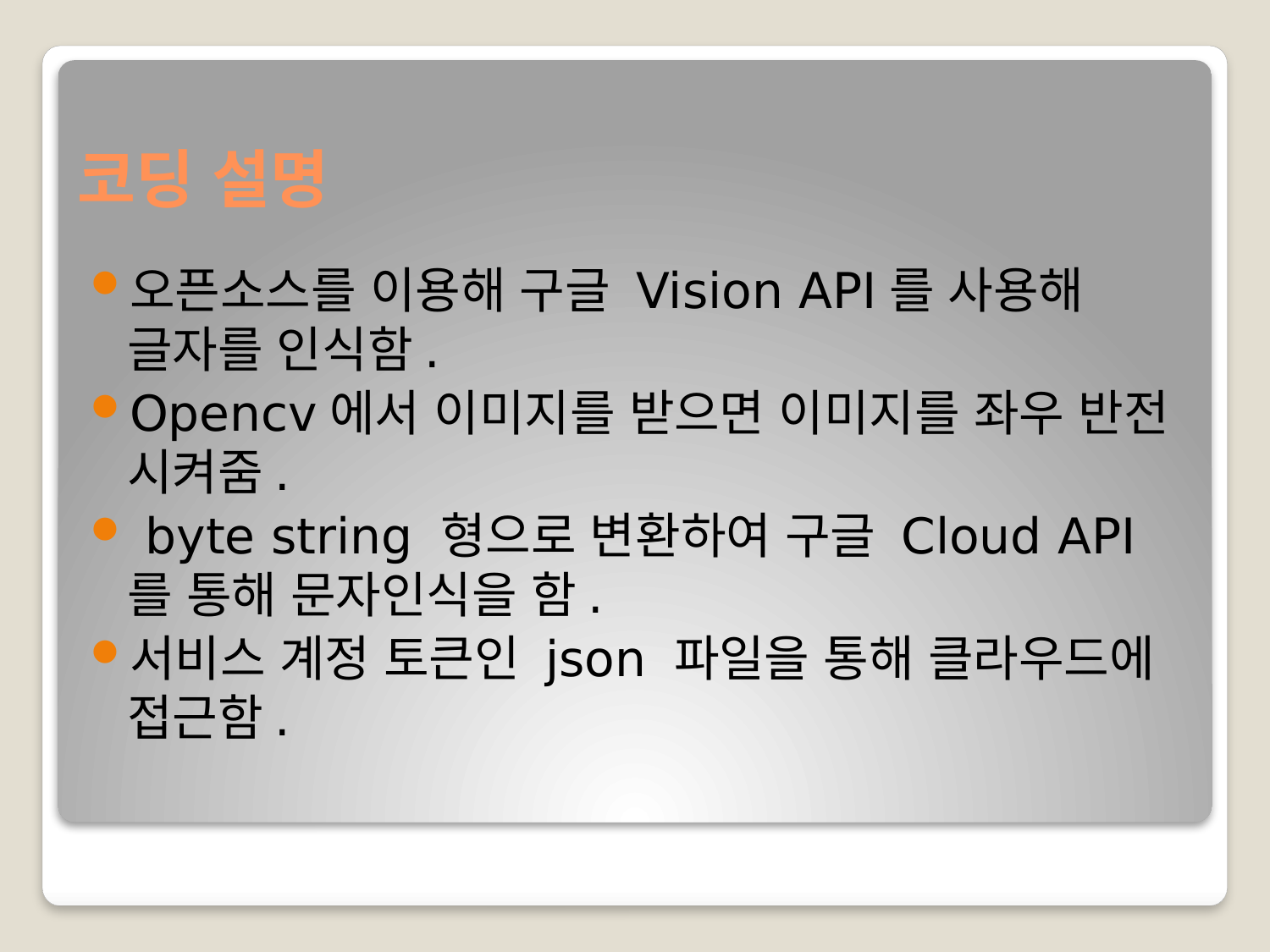

# 코딩 설명
오픈소스를 이용해 구글 Vision API를 사용해 글자를 인식함.
Opencv에서 이미지를 받으면 이미지를 좌우 반전 시켜줌.
 byte string 형으로 변환하여 구글 Cloud API를 통해 문자인식을 함.
서비스 계정 토큰인 json 파일을 통해 클라우드에 접근함.